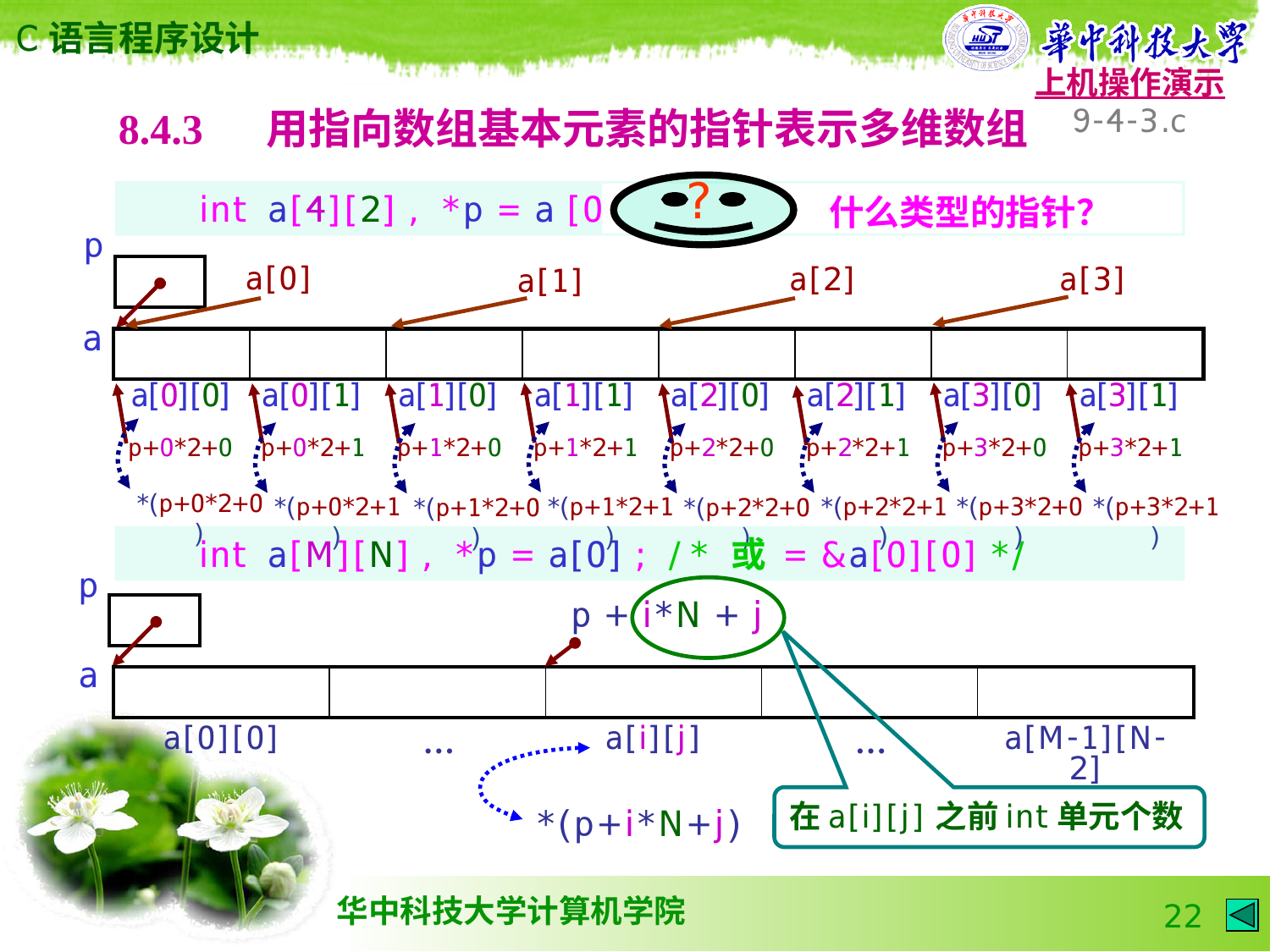

上机操作演示
9-4-3.c
8.4.3 　用指向数组基本元素的指针表示多维数组
?

什么类型的指针？
       int  a[4][2] ,  *p = a [0];  /* 或 = &a[0][0] */
p
a[0]
a[2]
a[3]
a[1]

|  |
| --- |

a
|  |  |  |  |  |  |  |  |
| --- | --- | --- | --- | --- | --- | --- | --- |
| a[0][0] | a[0][1] | a[1][0] | a[1][1] | a[2][0] | a[2][1] | a[3][0] | a[3][1] |
| --- | --- | --- | --- | --- | --- | --- | --- |

*(p+0*2+0)

*(p+1*2+1)

*(p+3*2+0)

*(p+0*2+1)

*(p+2*2+1)

*(p+3*2+1)

*(p+1*2+0)

*(p+2*2+0)
| p+0\*2+0 | p+0\*2+1 | p+1\*2+0 | p+1\*2+1 | p+2\*2+0 | p+2\*2+1 | p+3\*2+0 | p+3\*2+1 |
| --- | --- | --- | --- | --- | --- | --- | --- |
       int  a[M][N] ,  *p = a[0] ;  /* 或 = &a[0][0] */
p

在a[i][j]之前int单元个数
p + i*N + j

|  |
| --- |

a
|  |  |  |  |  |
| --- | --- | --- | --- | --- |
| a[0][0] | … | a[i][j] | … | a[M-1][N-2] |
| --- | --- | --- | --- | --- |

*(p+i*N+j)
22